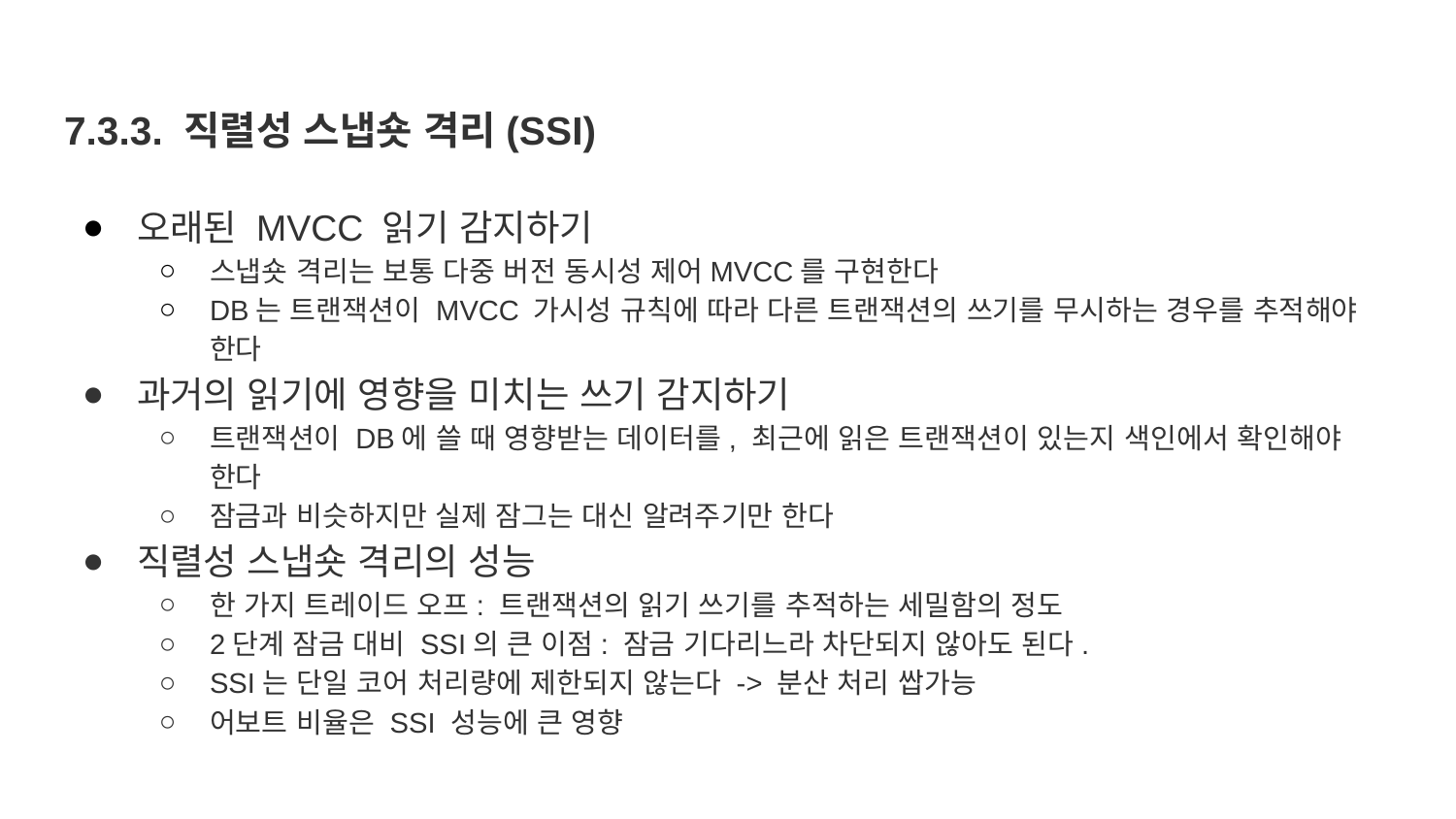

# 7.3.3. 직렬성 스냅숏 격리(SSI)
오래된 MVCC 읽기 감지하기
스냅숏 격리는 보통 다중 버전 동시성 제어MVCC를 구현한다
DB는 트랜잭션이 MVCC 가시성 규칙에 따라 다른 트랜잭션의 쓰기를 무시하는 경우를 추적해야 한다
과거의 읽기에 영향을 미치는 쓰기 감지하기
트랜잭션이 DB에 쓸 때 영향받는 데이터를, 최근에 읽은 트랜잭션이 있는지 색인에서 확인해야 한다
잠금과 비슷하지만 실제 잠그는 대신 알려주기만 한다
직렬성 스냅숏 격리의 성능
한 가지 트레이드 오프: 트랜잭션의 읽기 쓰기를 추적하는 세밀함의 정도
2단계 잠금 대비 SSI의 큰 이점: 잠금 기다리느라 차단되지 않아도 된다.
SSI는 단일 코어 처리량에 제한되지 않는다 -> 분산 처리 쌉가능
어보트 비율은 SSI 성능에 큰 영향